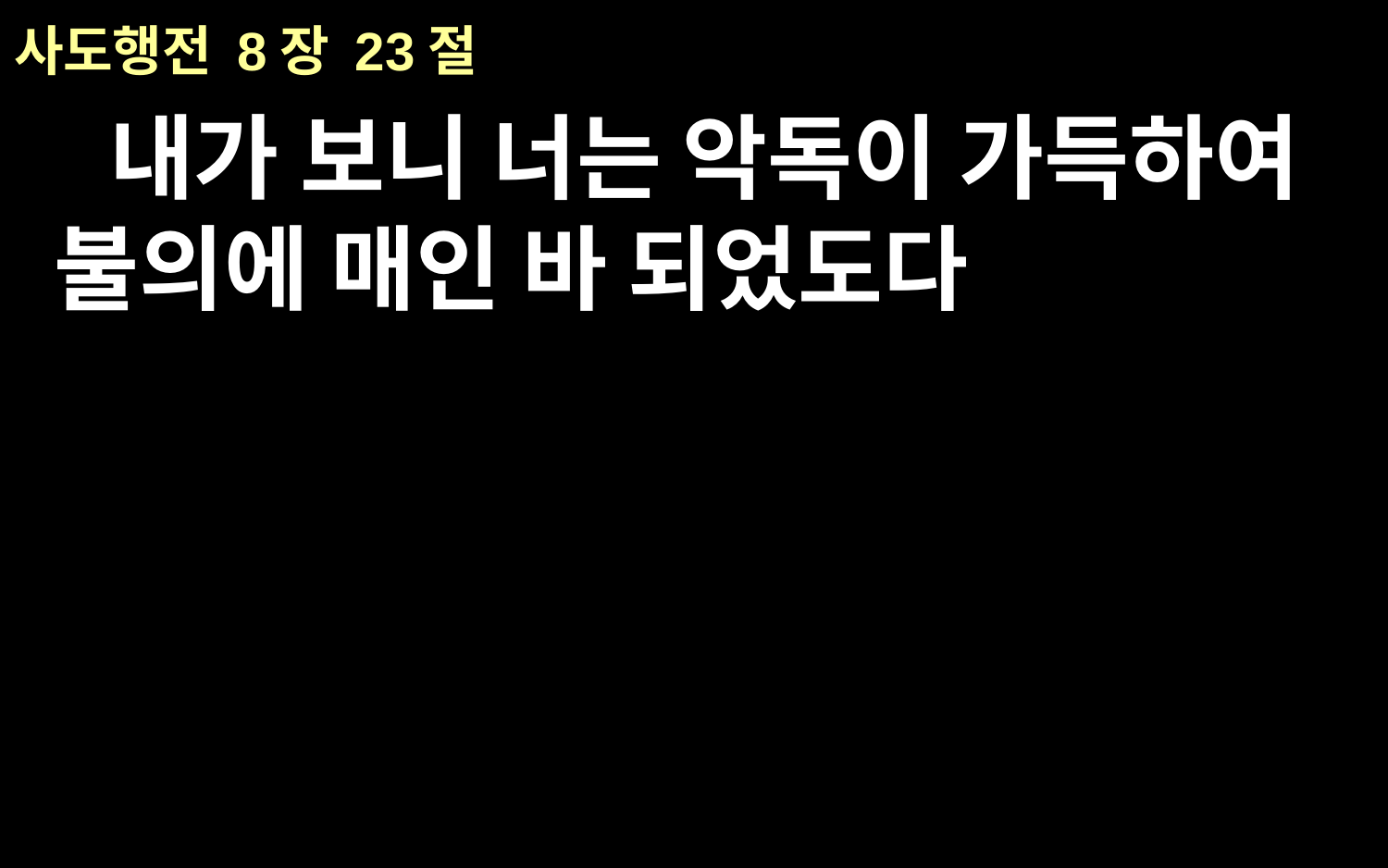

# 사도행전 8장 23절
내가 보니 너는 악독이 가득하여 불의에 매인 바 되었도다